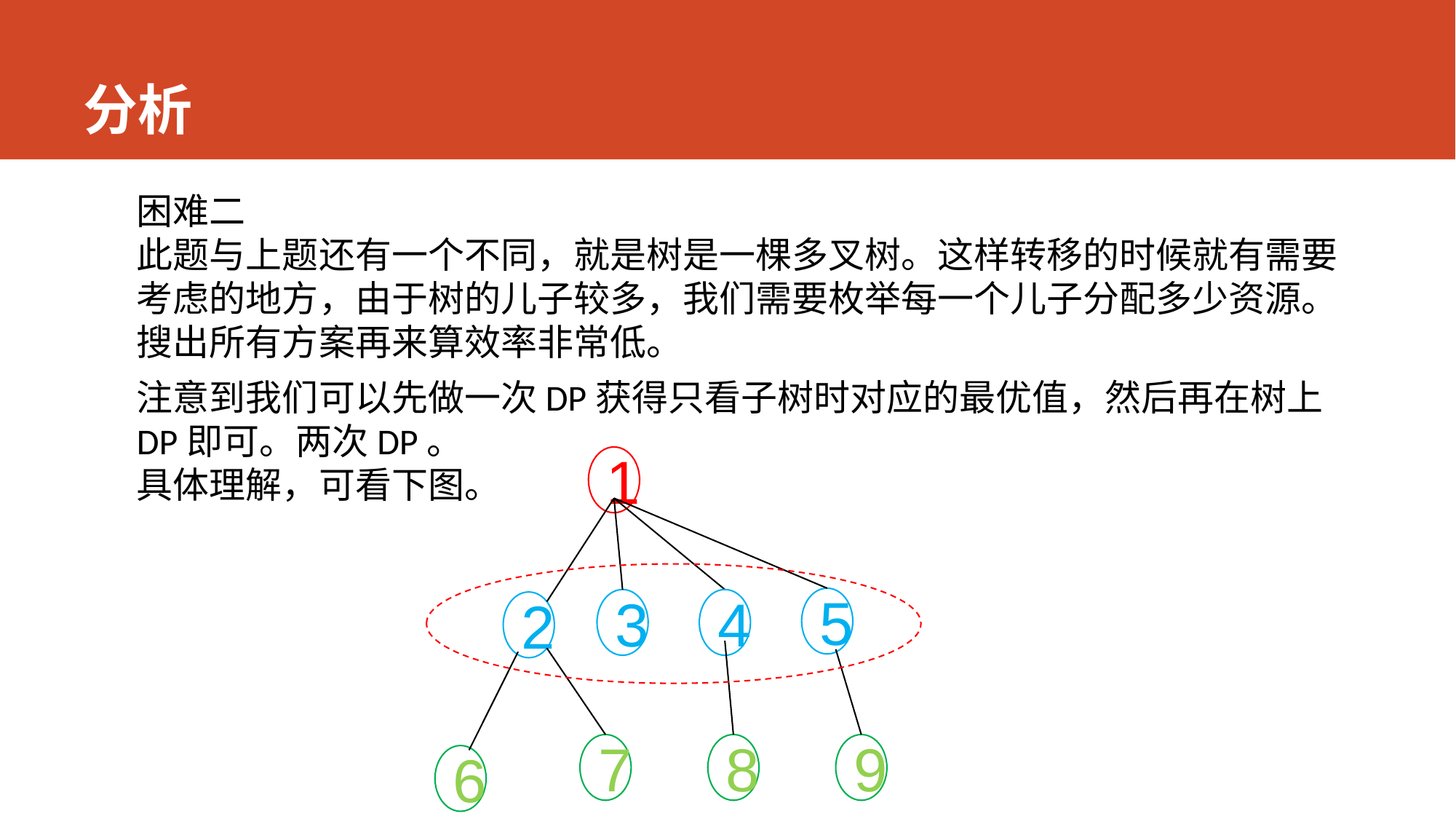

# 分析
困难二
此题与上题还有一个不同，就是树是一棵多叉树。这样转移的时候就有需要考虑的地方，由于树的儿子较多，我们需要枚举每一个儿子分配多少资源。搜出所有方案再来算效率非常低。
注意到我们可以先做一次DP获得只看子树时对应的最优值，然后再在树上DP即可。两次DP。
具体理解，可看下图。
1

5
3
4
2
7
8
9
6